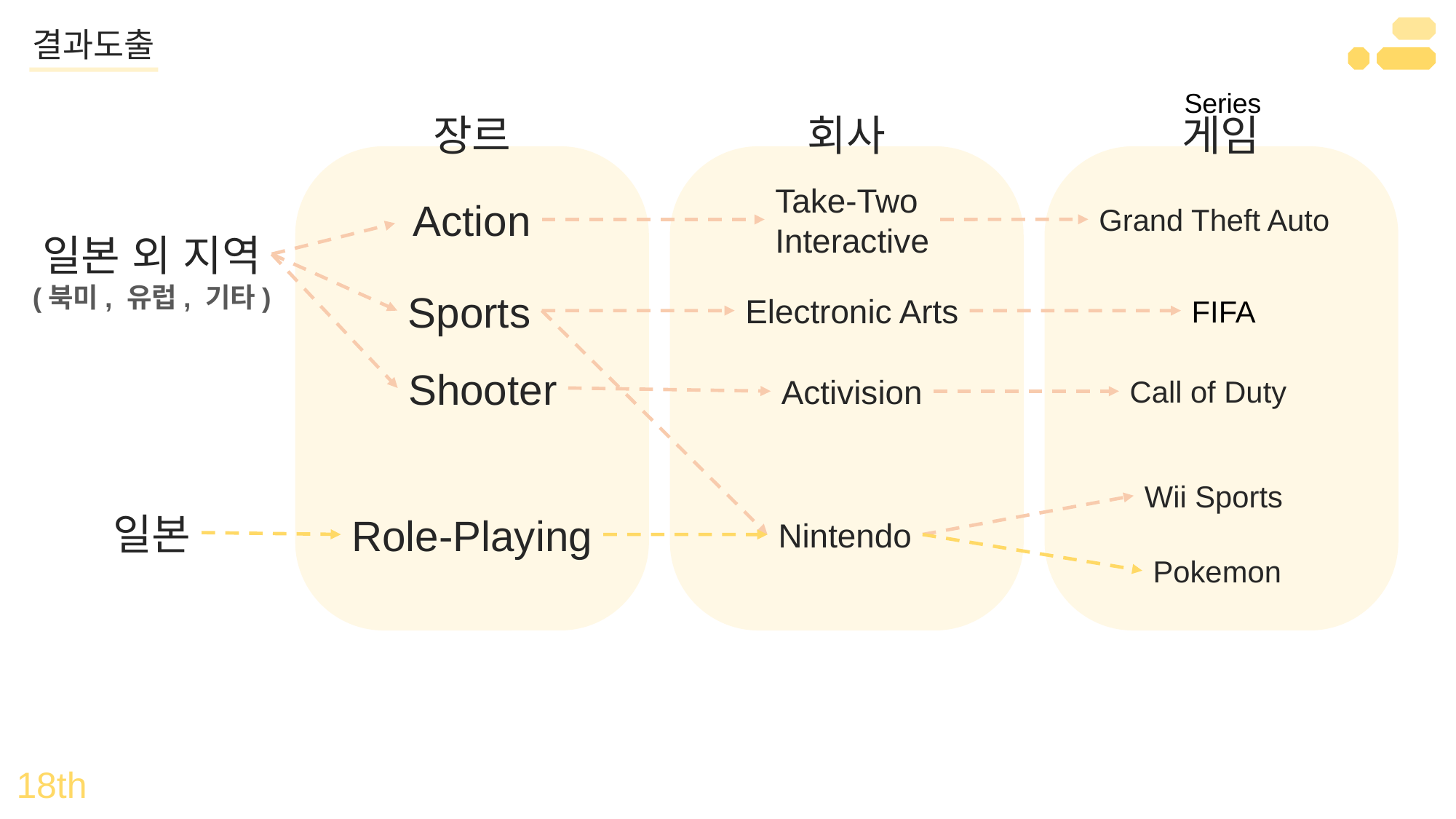

결과도출
Series
장르
회사
게임

Take-Two
Interactive
Action
Grand Theft Auto
일본 외 지역
(북미, 유럽, 기타)
Sports
Electronic Arts
FIFA
Shooter
Activision
Call of Duty
Wii Sports
일본
Role-Playing
Nintendo
Pokemon
18th